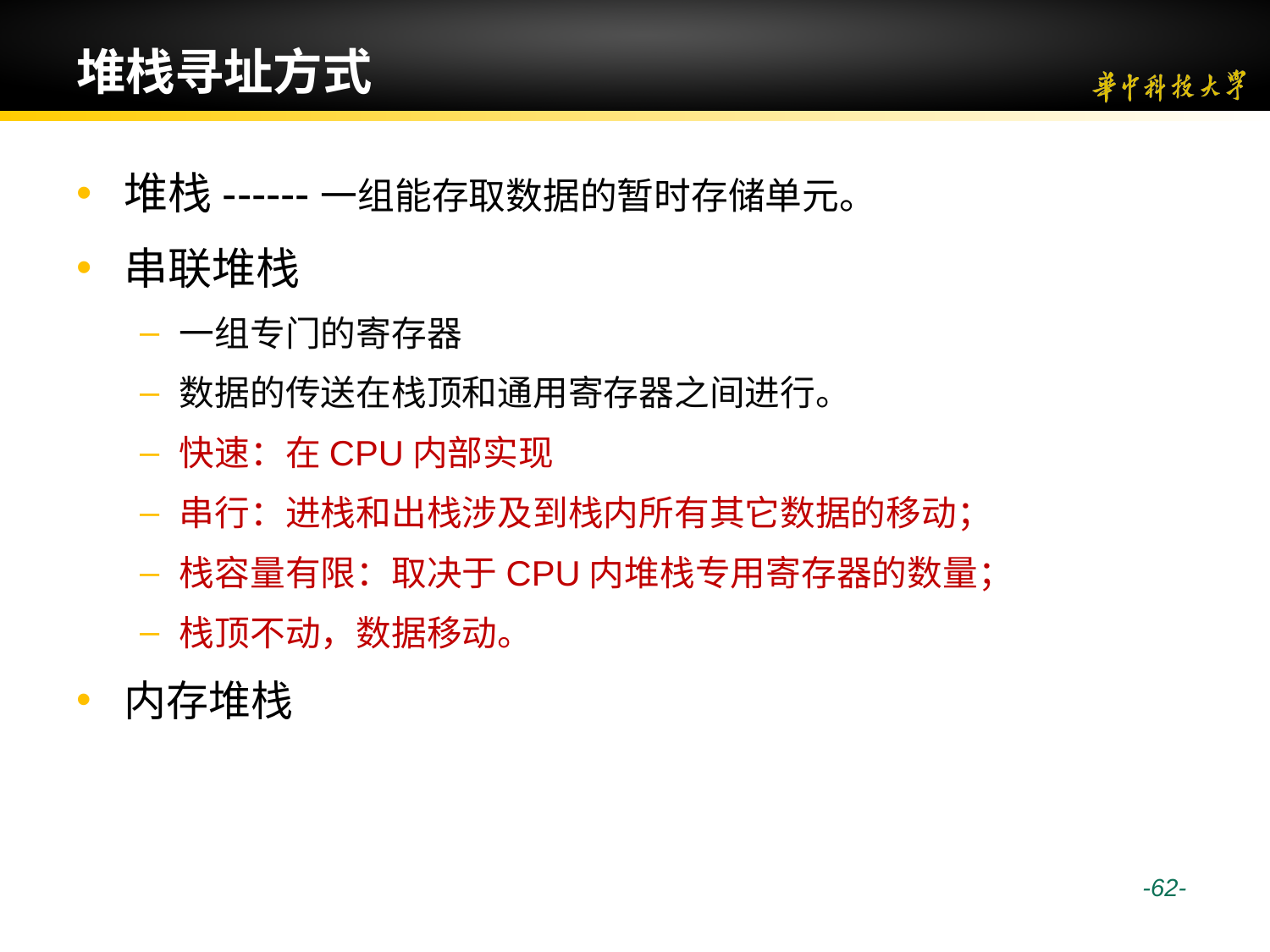

# 堆栈寻址方式
堆栈------一组能存取数据的暂时存储单元。
串联堆栈
一组专门的寄存器
数据的传送在栈顶和通用寄存器之间进行。
快速：在CPU内部实现
串行：进栈和出栈涉及到栈内所有其它数据的移动；
栈容量有限：取决于CPU内堆栈专用寄存器的数量；
栈顶不动，数据移动。
内存堆栈
 -62-